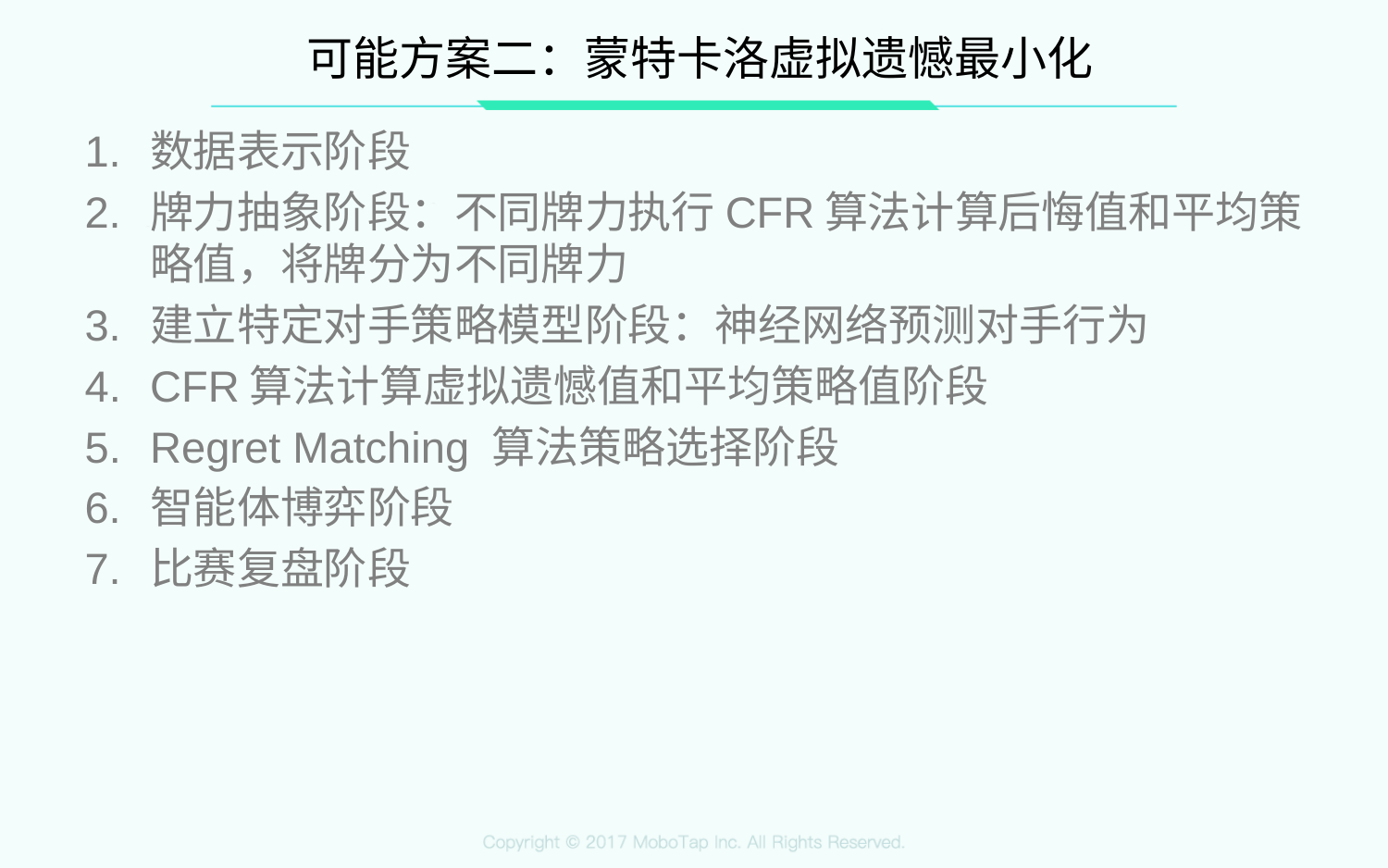

# 可能方案二：蒙特卡洛虚拟遗憾最小化
数据表示阶段
牌力抽象阶段：不同牌力执行CFR算法计算后悔值和平均策略值，将牌分为不同牌力
建立特定对手策略模型阶段：神经网络预测对手行为
CFR算法计算虚拟遗憾值和平均策略值阶段
Regret Matching 算法策略选择阶段
智能体博弈阶段
比赛复盘阶段